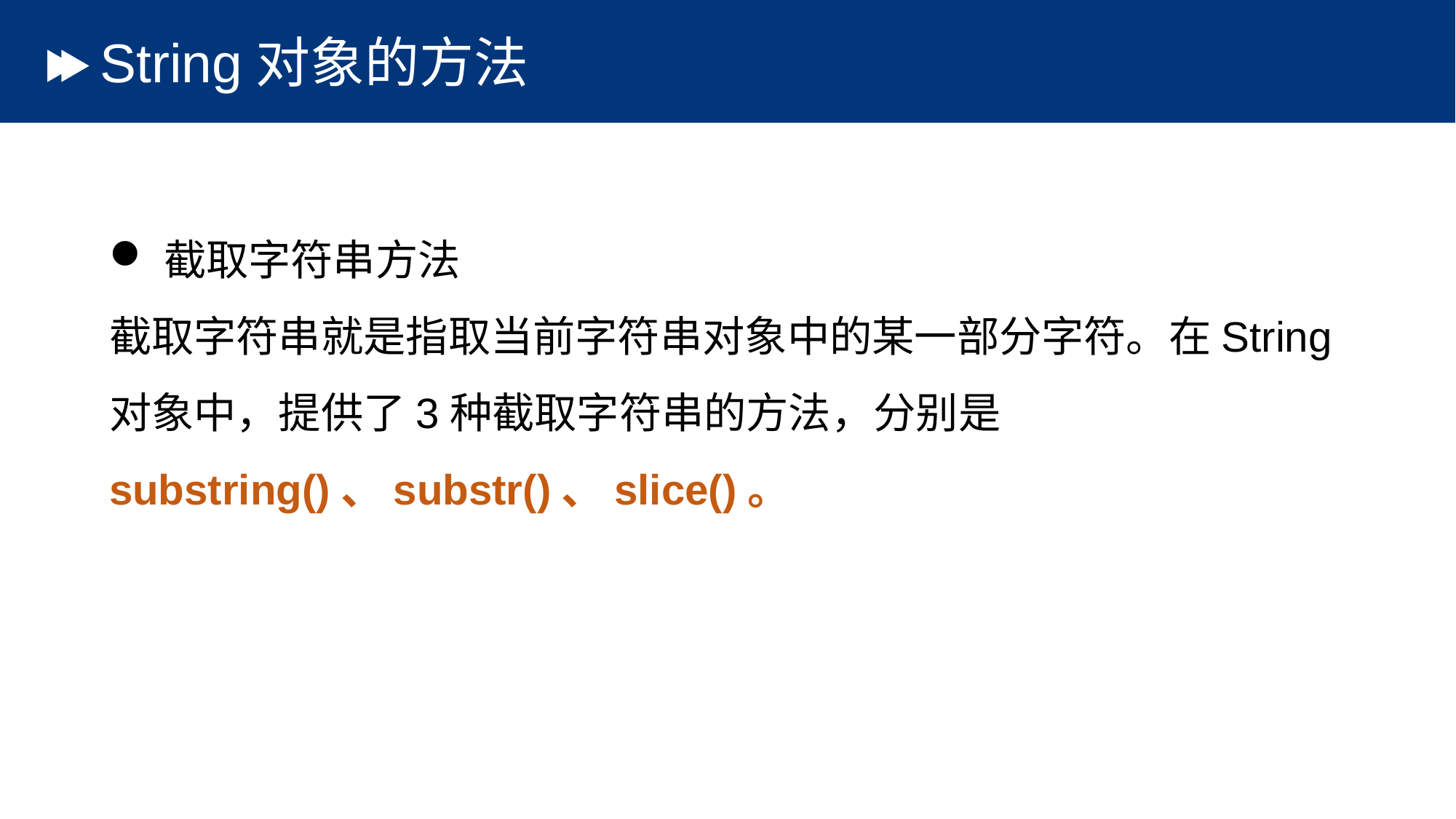

# String对象的方法
截取字符串方法
截取字符串就是指取当前字符串对象中的某一部分字符。在String对象中，提供了3种截取字符串的方法，分别是substring()、substr()、slice()。